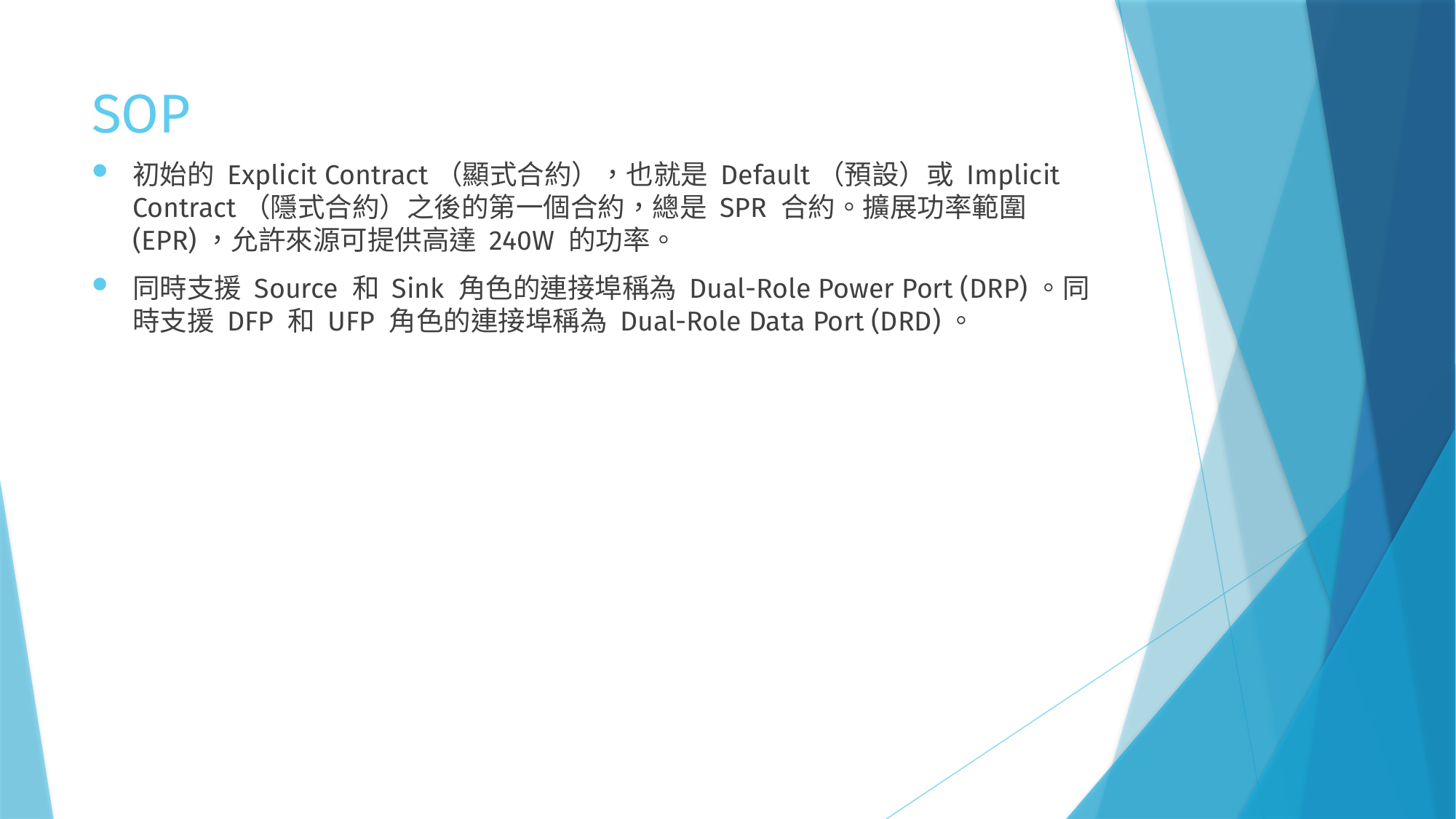

# SOP
初始的 Explicit Contract（顯式合約），也就是 Default（預設）或 Implicit Contract（隱式合約）之後的第一個合約，總是 SPR 合約。擴展功率範圍 (EPR)，允許來源可提供高達 240W 的功率。
同時支援 Source 和 Sink 角色的連接埠稱為 Dual-Role Power Port (DRP)。同時支援 DFP 和 UFP 角色的連接埠稱為 Dual-Role Data Port (DRD)。